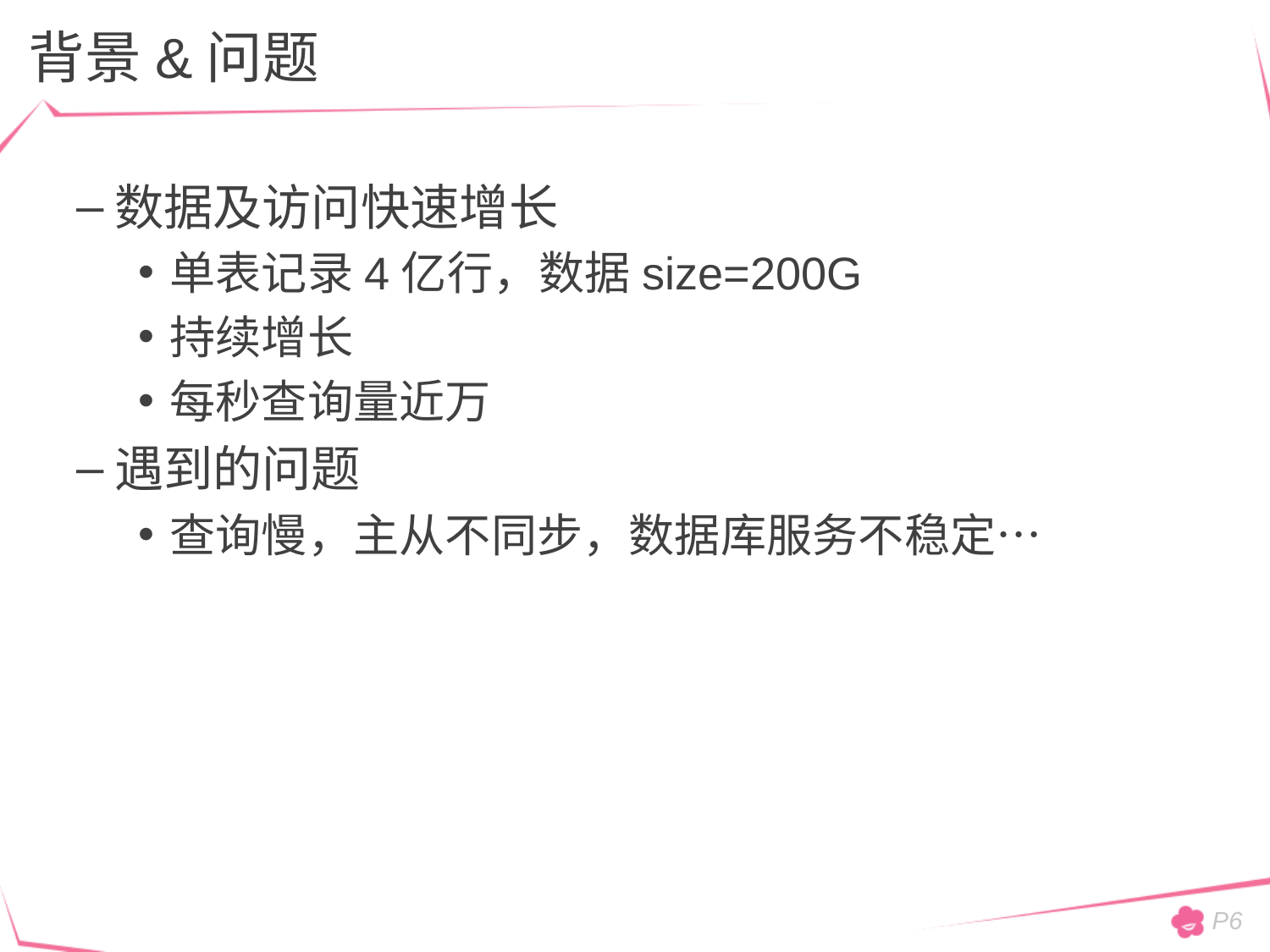

# 背景&问题
数据及访问快速增长
单表记录4亿行，数据size=200G
持续增长
每秒查询量近万
遇到的问题
查询慢，主从不同步，数据库服务不稳定…

P6